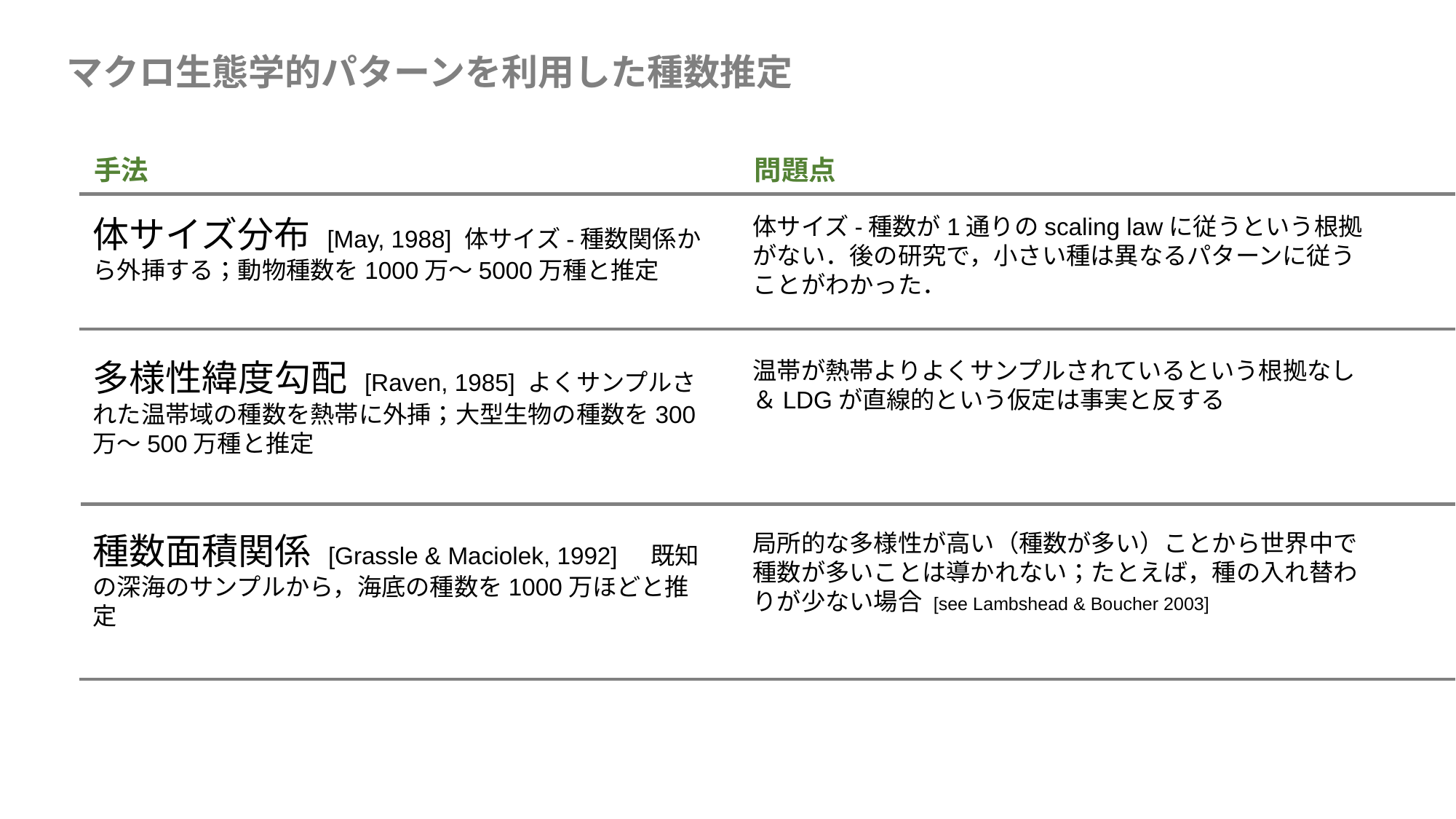

マクロ生態学的パターンを利用した種数推定
手法
問題点
体サイズ分布 [May, 1988] 体サイズ-種数関係から外挿する；動物種数を1000万〜5000万種と推定
体サイズ-種数が1通りのscaling lawに従うという根拠がない．後の研究で，小さい種は異なるパターンに従うことがわかった．
多様性緯度勾配 [Raven, 1985] よくサンプルされた温帯域の種数を熱帯に外挿；大型生物の種数を300万〜500万種と推定
温帯が熱帯よりよくサンプルされているという根拠なし＆LDGが直線的という仮定は事実と反する
種数面積関係 [Grassle & Maciolek, 1992]    既知の深海のサンプルから，海底の種数を1000万ほどと推定
局所的な多様性が高い（種数が多い）ことから世界中で種数が多いことは導かれない；たとえば，種の入れ替わりが少ない場合 [see Lambshead & Boucher 2003]